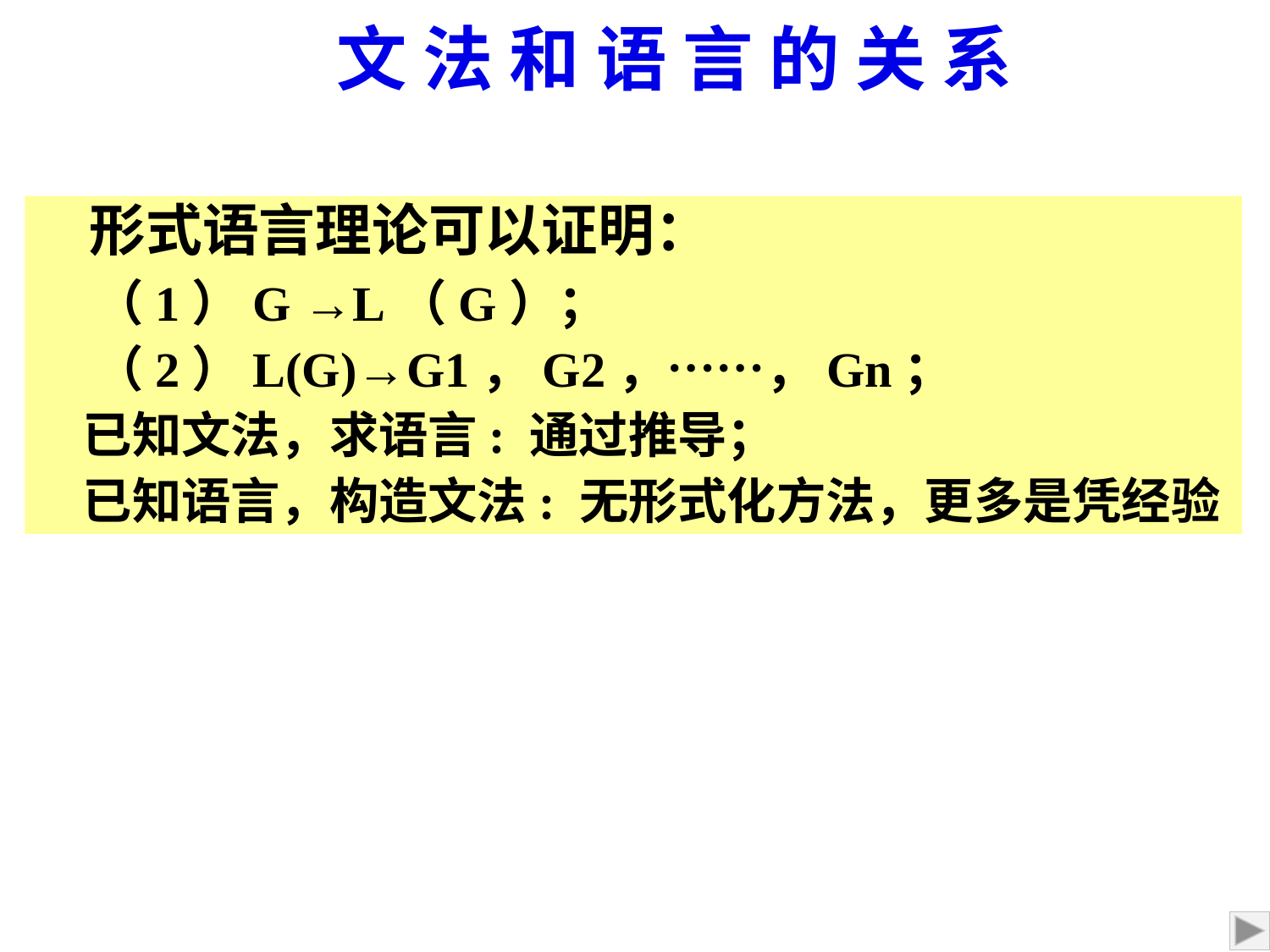

文 法 和 语 言 的 关 系
   形式语言理论可以证明：
    （1）G →L（G）；
    （2）L(G)→G1，G2，……，Gn；
   已知文法，求语言: 通过推导；
   已知语言，构造文法: 无形式化方法，更多是凭经验